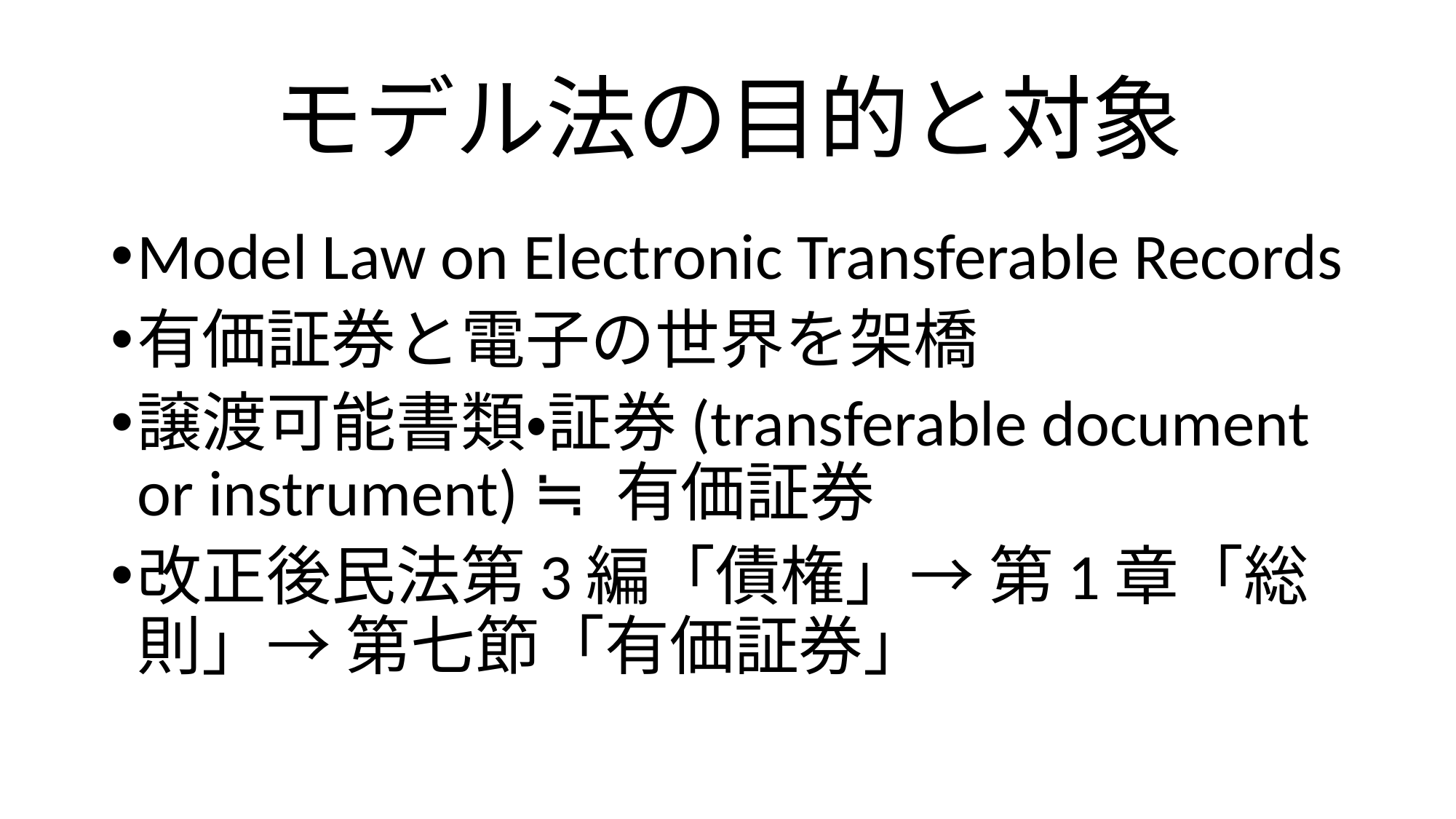

# モデル法の目的と対象
Model Law on Electronic Transferable Records
有価証券と電子の世界を架橋
譲渡可能書類・証券(transferable document or instrument) ≒ 有価証券
改正後民法第3編「債権」→ 第1章「総則」→ 第七節「有価証券」